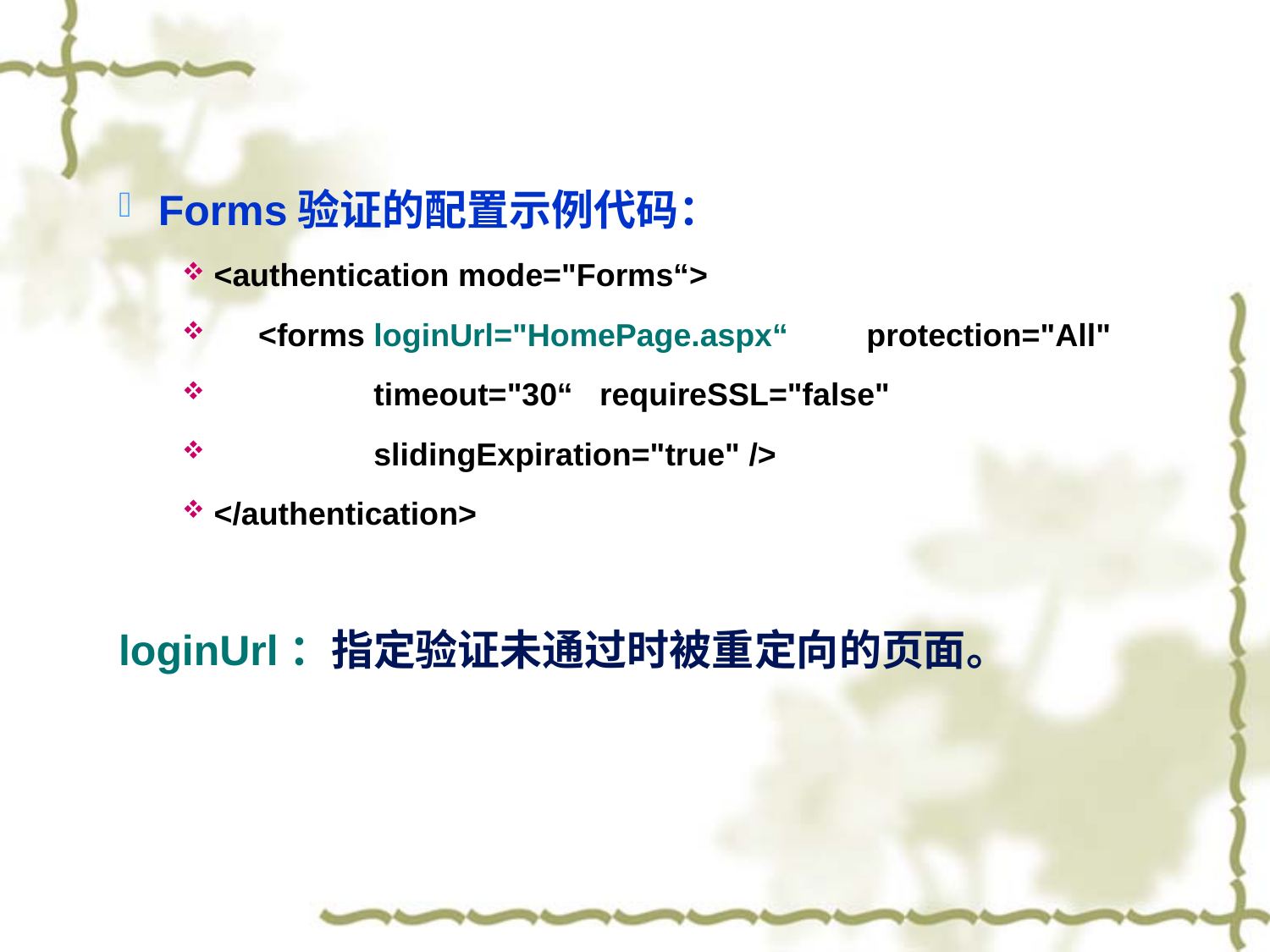

Forms验证的配置示例代码：
<authentication mode="Forms“>
     <forms loginUrl="HomePage.aspx“  	  protection="All"
                  timeout="30“   requireSSL="false"
                  slidingExpiration="true" />
</authentication>

loginUrl：指定验证未通过时被重定向的页面。